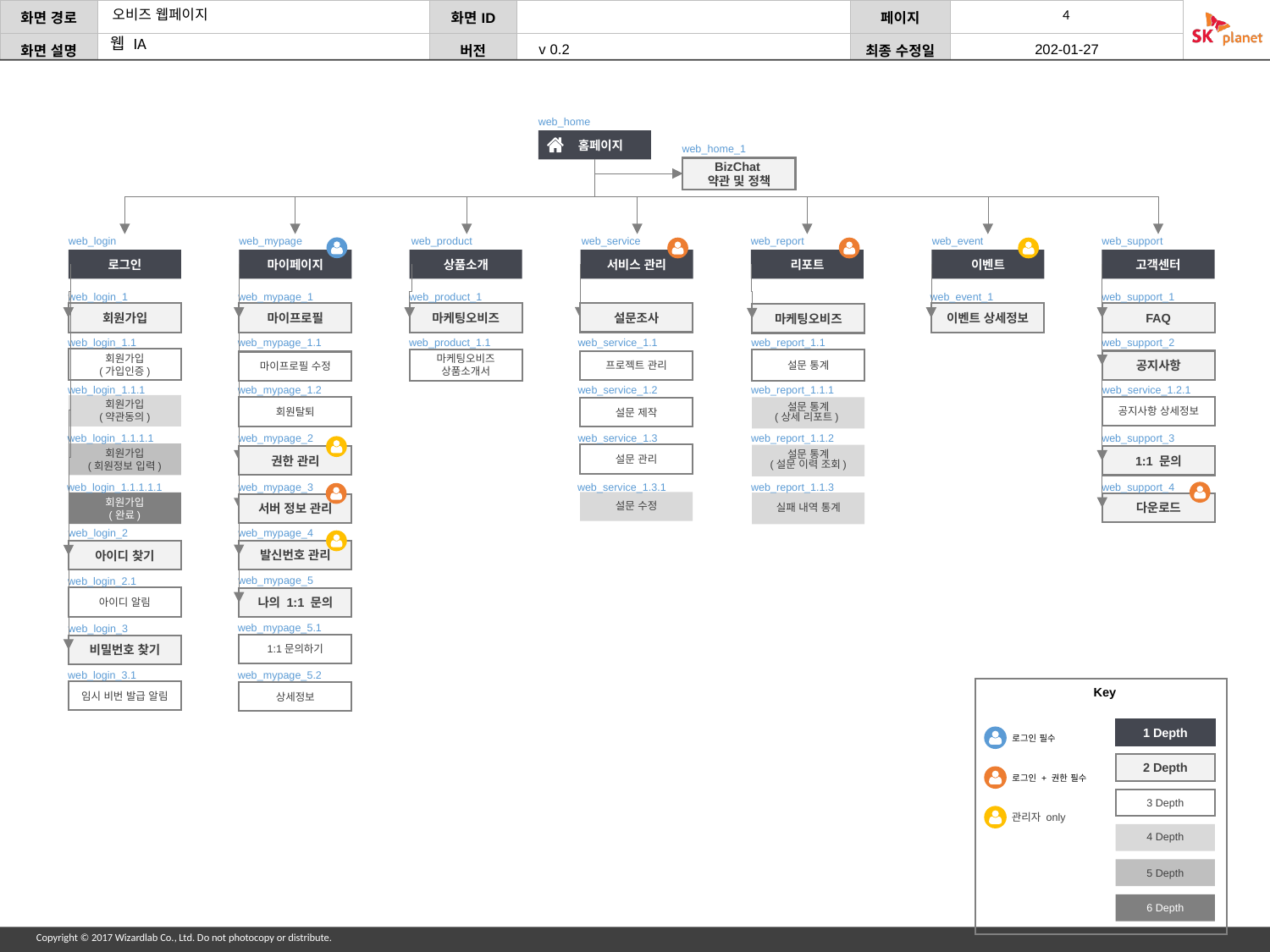

웹 IA
web_home
홈페이지

web_home_1
BizChat
약관 및 정책
web_support
고객센터
web_support_1
FAQ
web_support_2
공지사항
web_service_1.2.1
공지사항 상세정보
web_support_3
1:1 문의
web_support_4
다운로드

web_login
로그인
web_login_1
회원가입
web_login_1.1
회원가입
(가입인증)
web_login_1.1.1
회원가입
(약관동의)
web_login_1.1.1.1
회원가입
(회원정보 입력)
web_login_1.1.1.1.1
회원가입
(완료)
web_login_2
아이디 찾기
web_login_2.1
아이디 알림
web_login_3
비밀번호 찾기
web_login_3.1
임시 비번 발급 알림
web_event
이벤트
web_event_1
이벤트 상세정보

web_mypage
마이페이지
web_mypage_1
마이프로필
web_mypage_1.1
마이프로필 수정
web_mypage_1.2
회원탈퇴
web_mypage_2
권한 관리
web_mypage_3
서버 정보 관리
web_mypage_4
발신번호 관리
web_mypage_5
나의 1:1 문의
web_mypage_5.1
1:1문의하기
web_mypage_5.2
상세정보

web_report
리포트
마케팅오비즈
web_report_1.1
설문 통계
web_report_1.1.1
설문 통계
(상세 리포트)
web_report_1.1.2
설문 통계
(설문 이력 조회)
web_report_1.1.3
실패 내역 통계

web_product
상품소개
web_product_1
마케팅오비즈
web_product_1.1
마케팅오비즈
상품소개서
web_service
서비스 관리
설문조사
web_service_1.1
프로젝트 관리
web_service_1.2
설문 제작
web_service_1.3
설문 관리
web_service_1.3.1
설문 수정

Key
로그인 필수

로그인 + 권한 필수

관리자 only

1 Depth
2 Depth
3 Depth
4 Depth
5 Depth
6 Depth